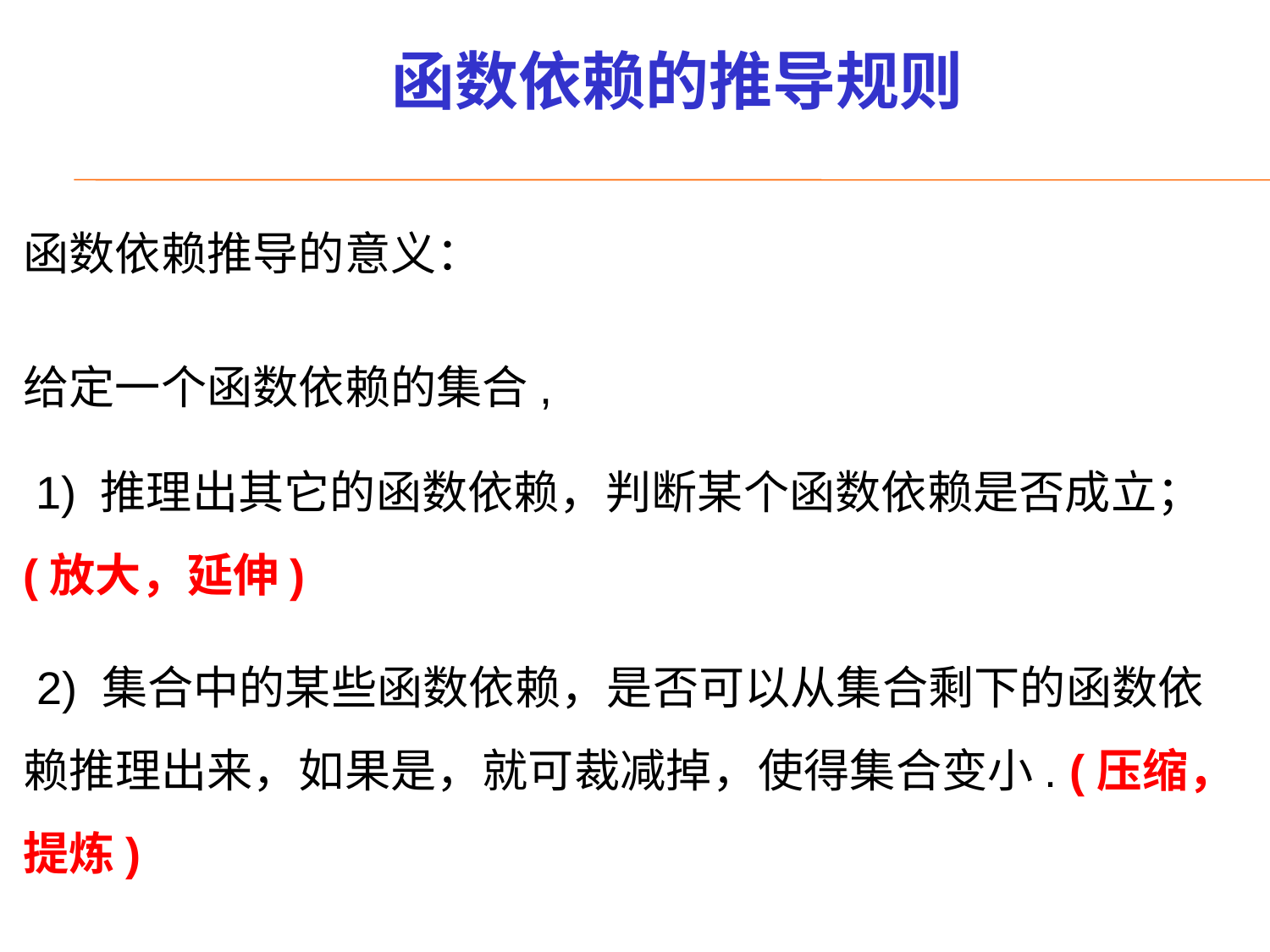

# 函数依赖的推导规则
函数依赖推导的意义：

给定一个函数依赖的集合,
 1) 推理出其它的函数依赖，判断某个函数依赖是否成立；(放大，延伸)
 2) 集合中的某些函数依赖，是否可以从集合剩下的函数依赖推理出来，如果是，就可裁减掉，使得集合变小. (压缩，提炼)